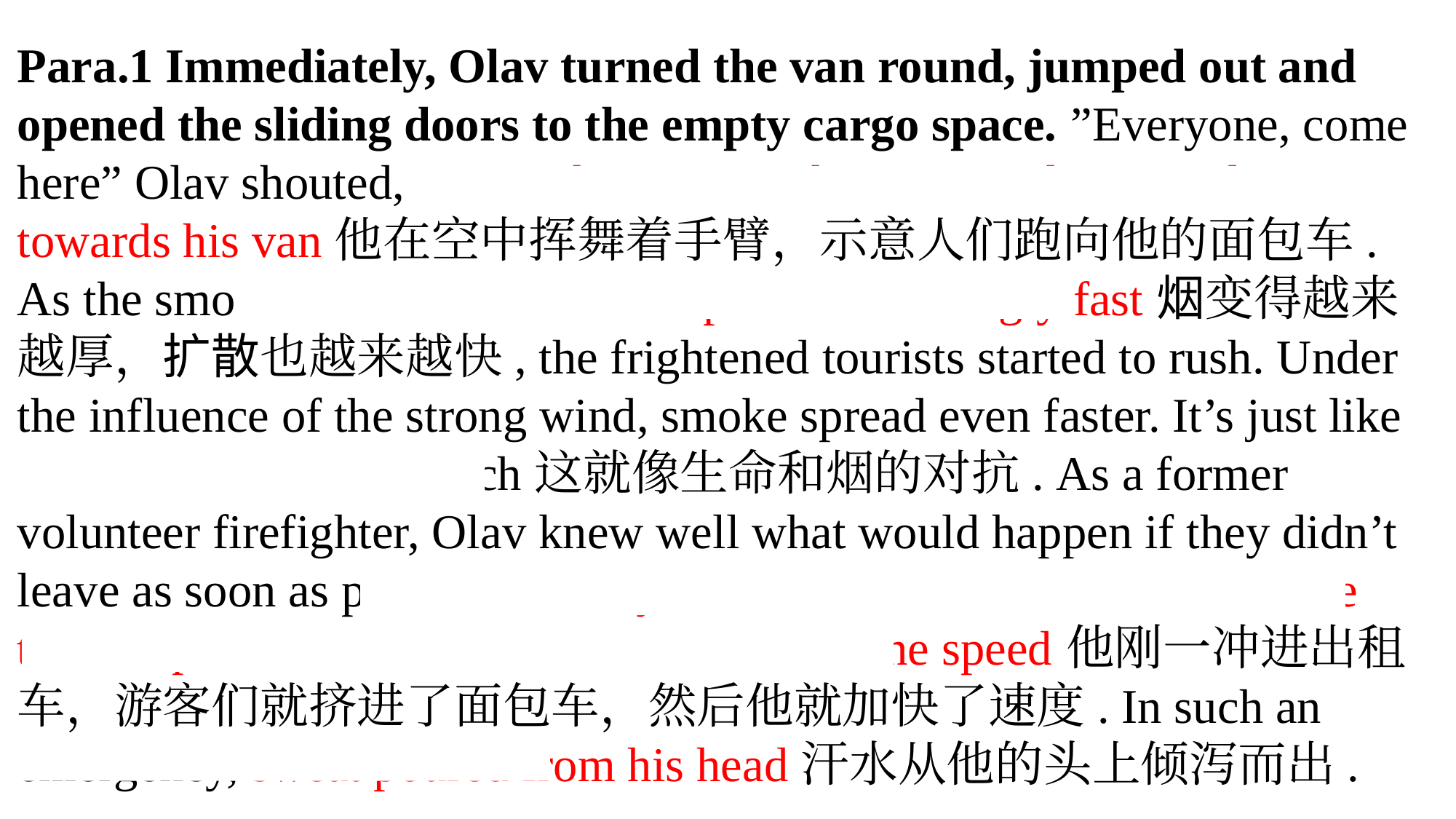

Para.1 Immediately, Olav turned the van round, jumped out and opened the sliding doors to the empty cargo space. ”Everyone, come here” Olav shouted, waving his arms in the air, signaling people to run towards his van他在空中挥舞着手臂，示意人们跑向他的面包车.  As the smoke became thicker and spread increasingly fast烟变得越来越厚，扩散也越来越快, the frightened tourists started to rush. Under the influence of the strong wind, smoke spread even faster. It’s just like a life versus smoke match这就像生命和烟的对抗. As a former volunteer firefighter, Olav knew well what would happen if they didn’t leave as soon as possible. Hardly had he zoomed to the cab when the tourists piled in the van then he accelerated the speed他刚一冲进出租车，游客们就挤进了面包车，然后他就加快了速度. In such an emergency, sweat poured from his head汗水从他的头上倾泻而出.